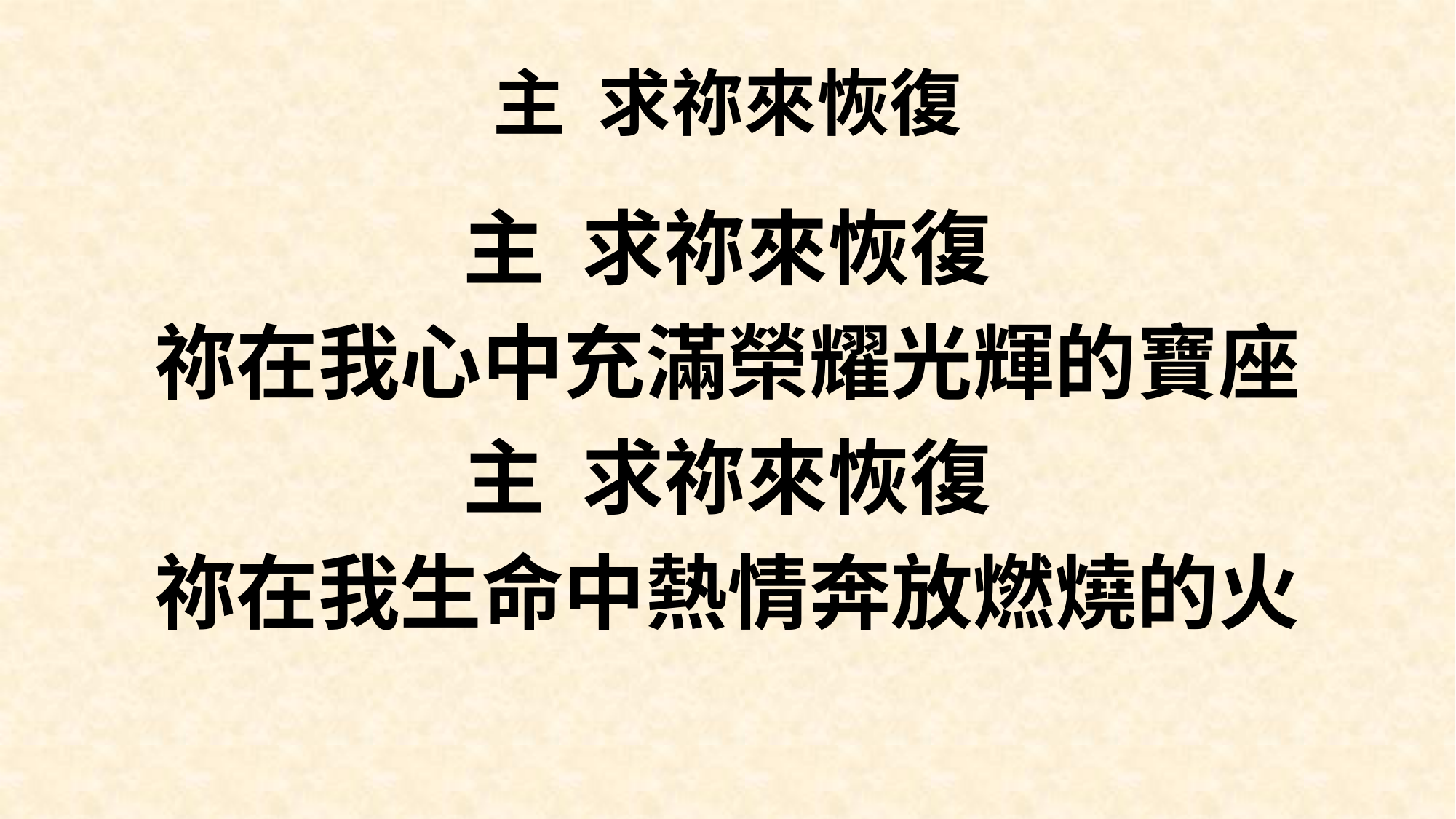

# 主  求祢來恢復
主  求祢來恢復
祢在我心中充滿榮耀光輝的寶座
主  求祢來恢復
祢在我生命中熱情奔放燃燒的火